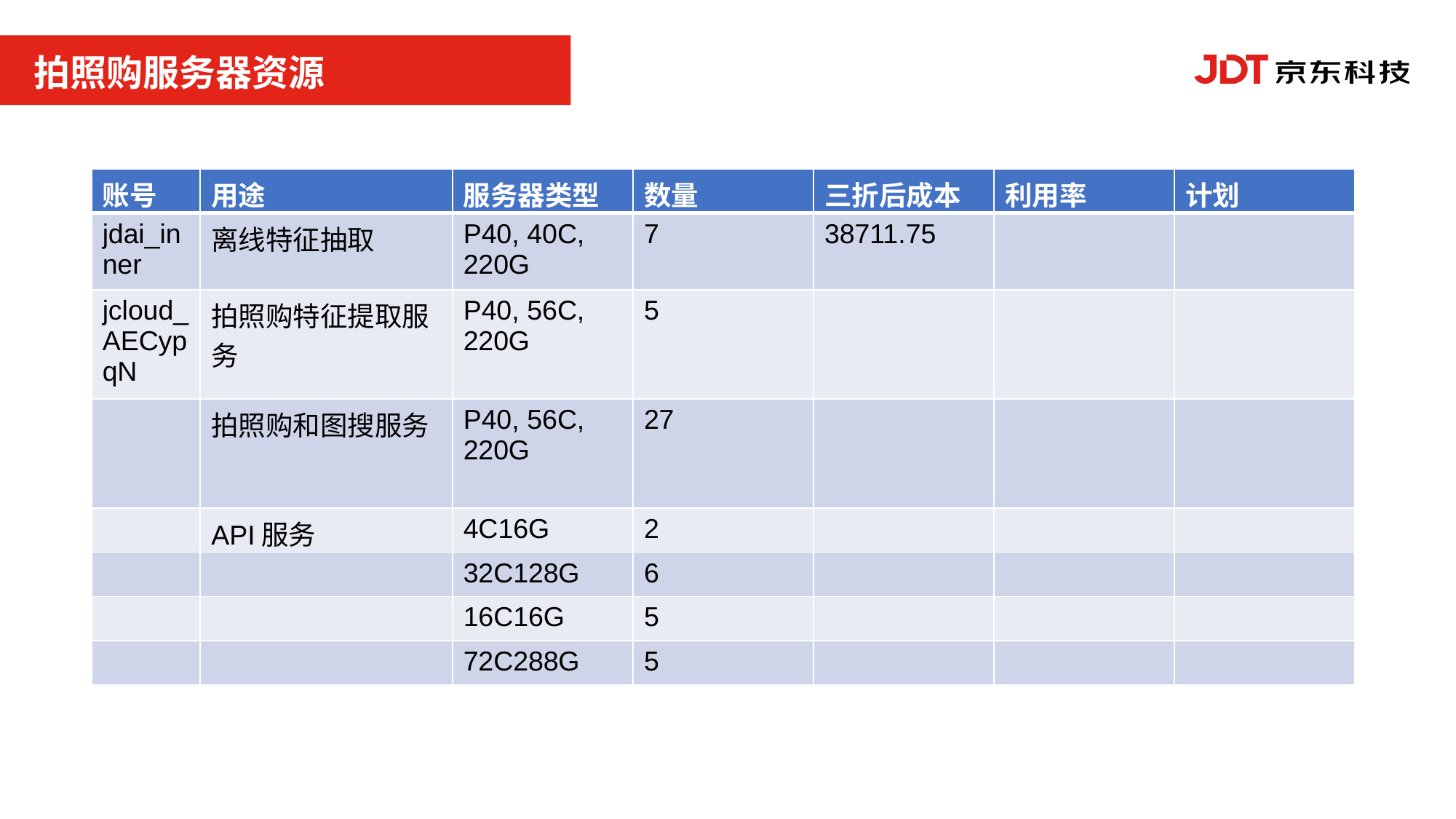

拍照购服务器资源
| 账号 | 用途 | 服务器类型 | 数量 | 三折后成本 | 利用率 | 计划 |
| --- | --- | --- | --- | --- | --- | --- |
| jdai\_inner | 离线特征抽取 | P40, 40C, 220G | 7 | 38711.75 |  |  |
| jcloud\_AECypqN | 拍照购特征提取服务 | P40, 56C, 220G | 5 |  |  |  |
|  | 拍照购和图搜服务 | P40, 56C, 220G | 27 |  |  |  |
|  | API服务 | 4C16G | 2 |  |  |  |
|  |  | 32C128G | 6 |  |  |  |
|  |  | 16C16G | 5 |  |  |  |
|  |  | 72C288G | 5 |  |  |  |